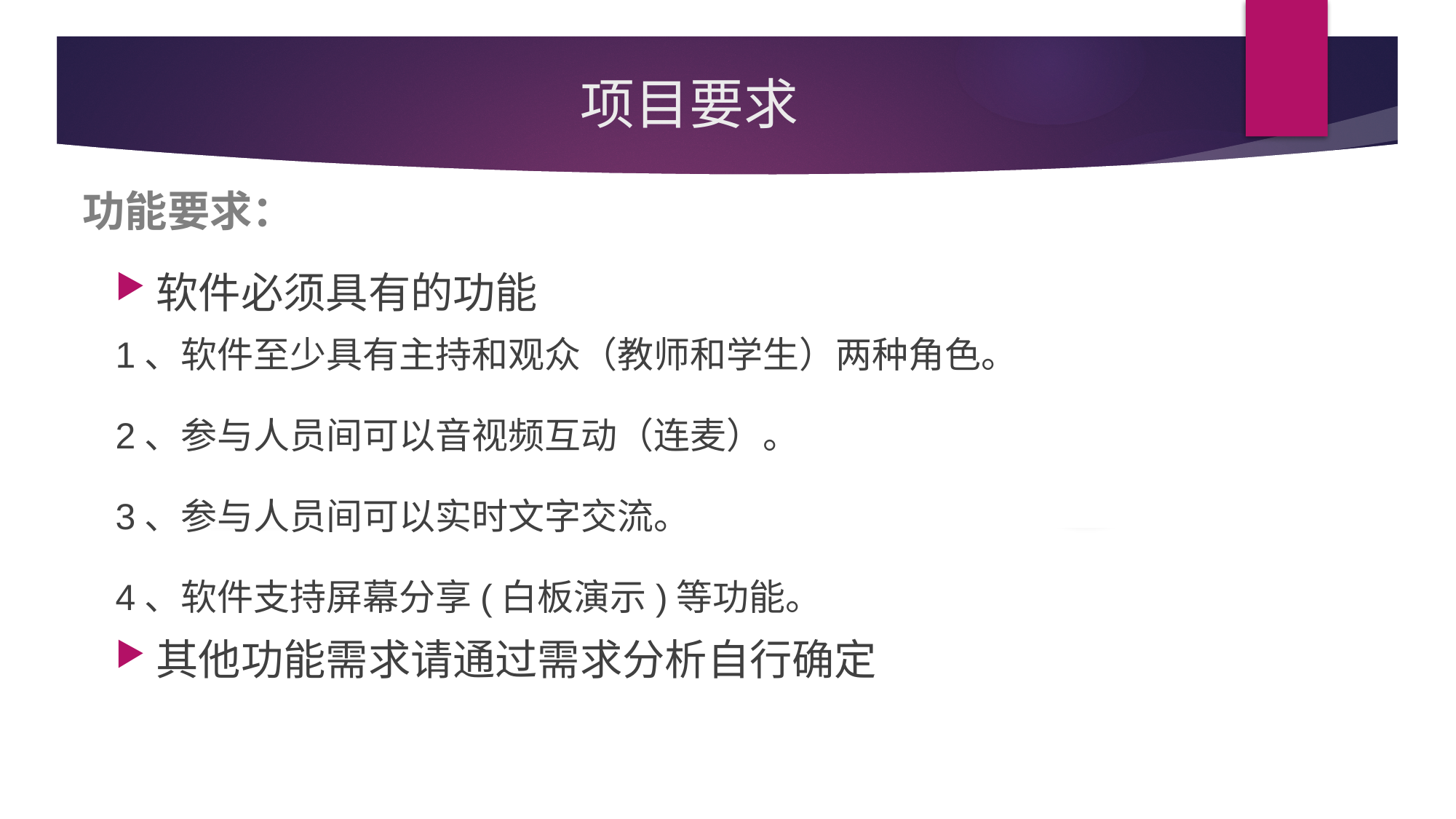

# 项目要求
功能要求：
软件必须具有的功能
1、软件至少具有主持和观众（教师和学生）两种角色。
2、参与人员间可以音视频互动（连麦）。
3、参与人员间可以实时文字交流。
4、软件支持屏幕分享(白板演示)等功能。
其他功能需求请通过需求分析自行确定